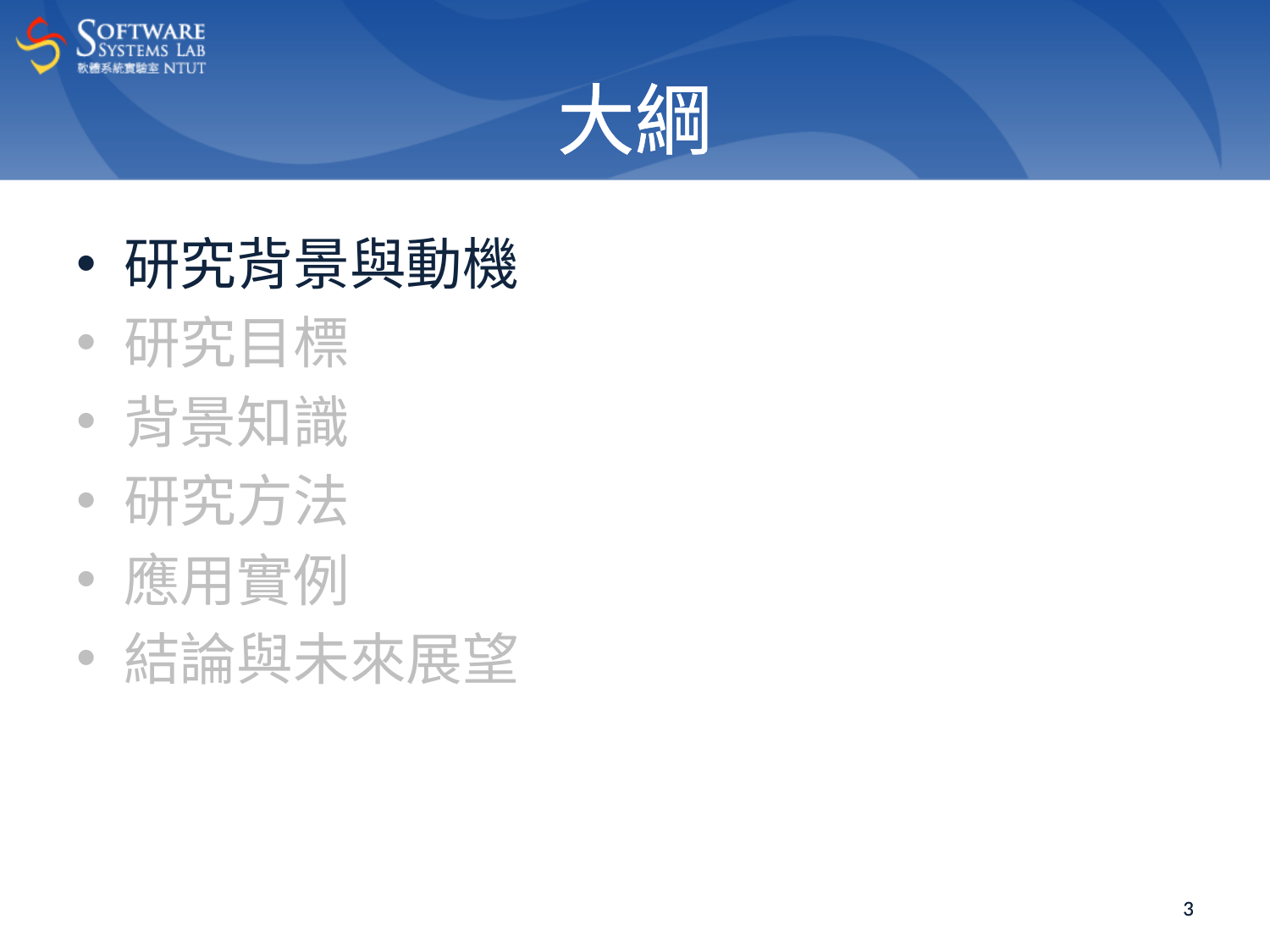

# 大綱
研究背景與動機
研究目標
背景知識
研究方法
應用實例
結論與未來展望
3
3